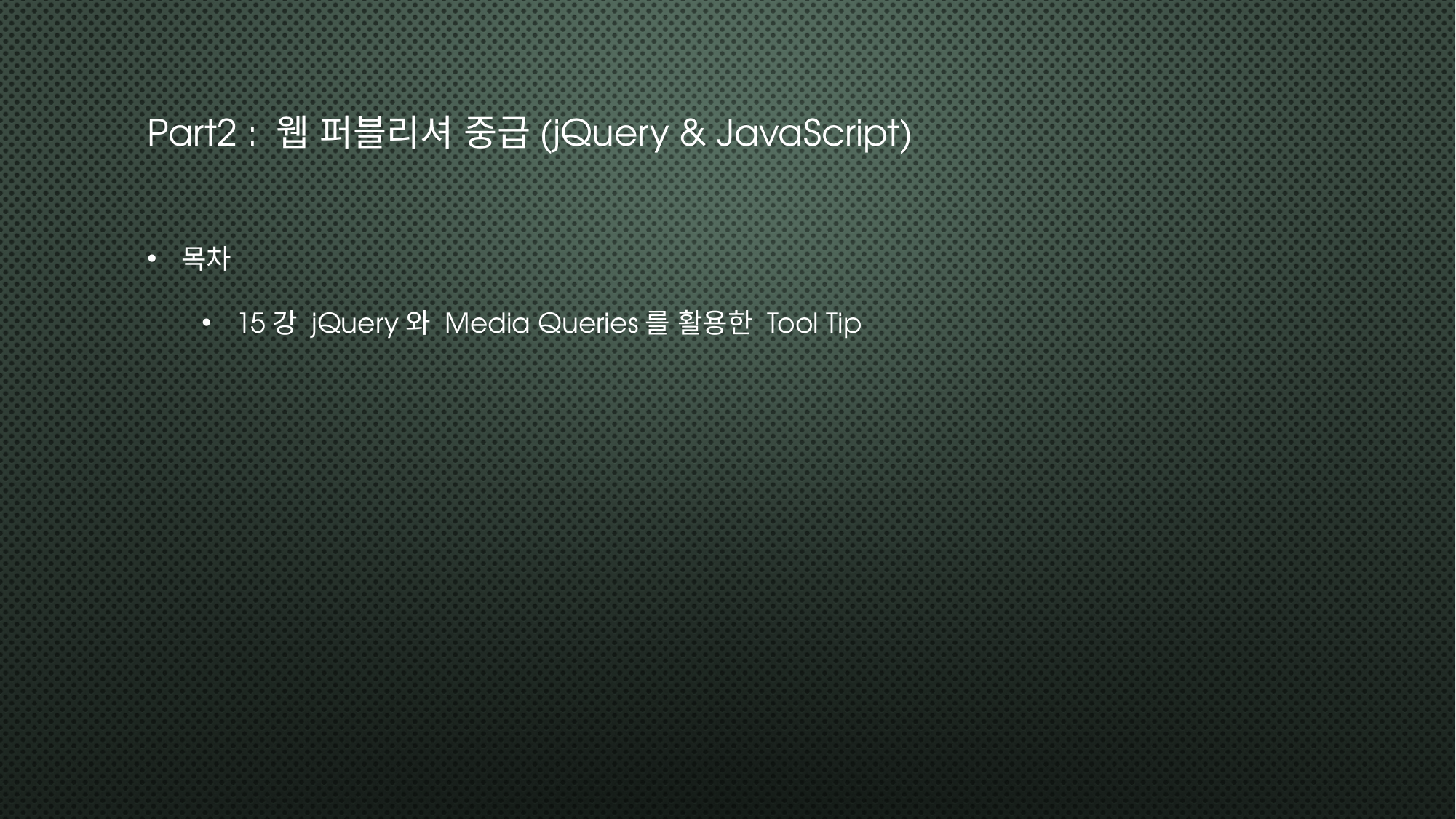

# Part2 : 웹 퍼블리셔 중급(jQuery & JavaScript)
목차
15강 jQuery와 Media Queries를 활용한 Tool Tip